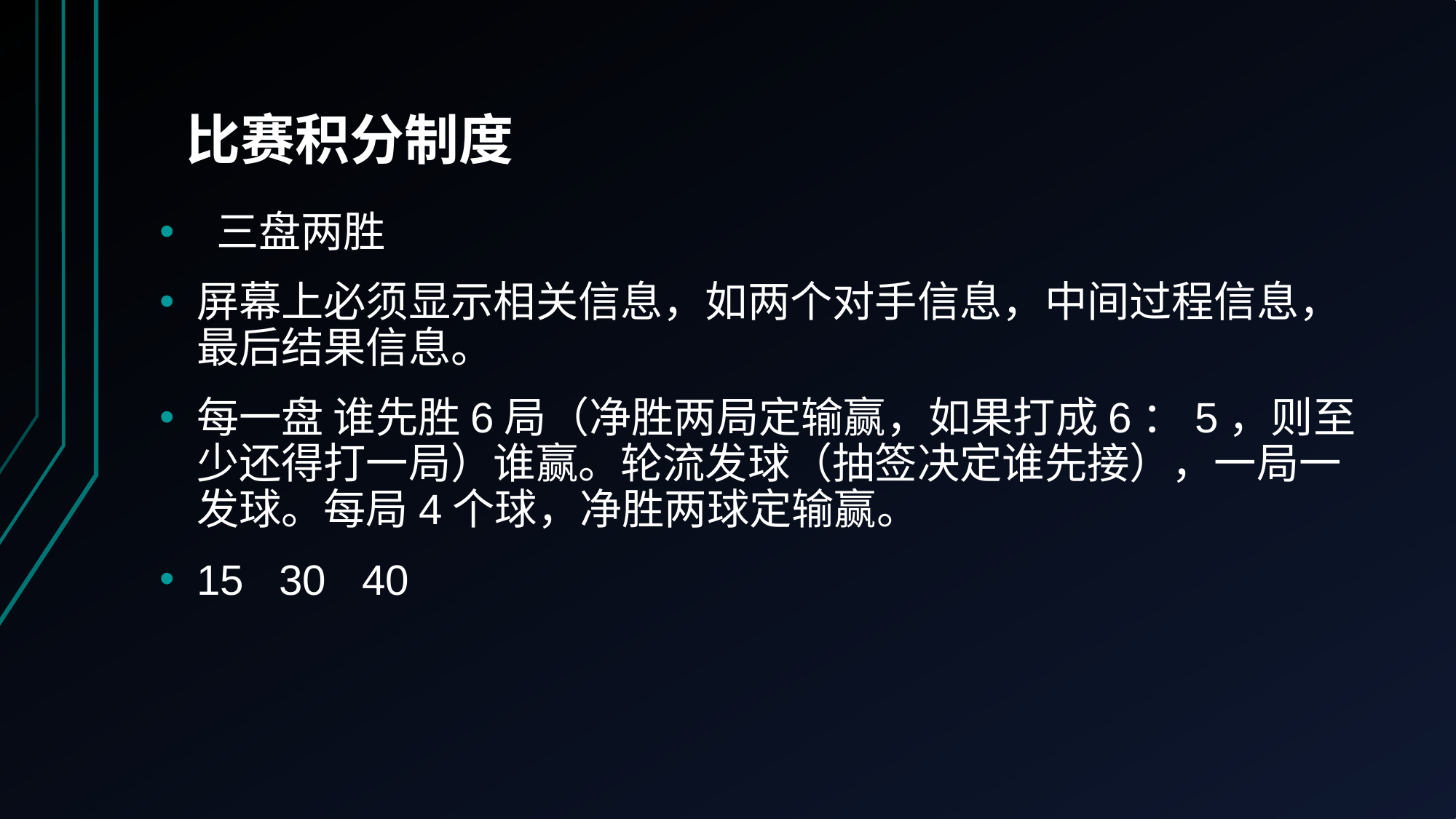

# 比赛积分制度
 三盘两胜
屏幕上必须显示相关信息，如两个对手信息，中间过程信息，最后结果信息。
每一盘 谁先胜6局（净胜两局定输赢，如果打成6：5，则至少还得打一局）谁赢。轮流发球（抽签决定谁先接），一局一发球。每局4个球，净胜两球定输赢。
15   30   40